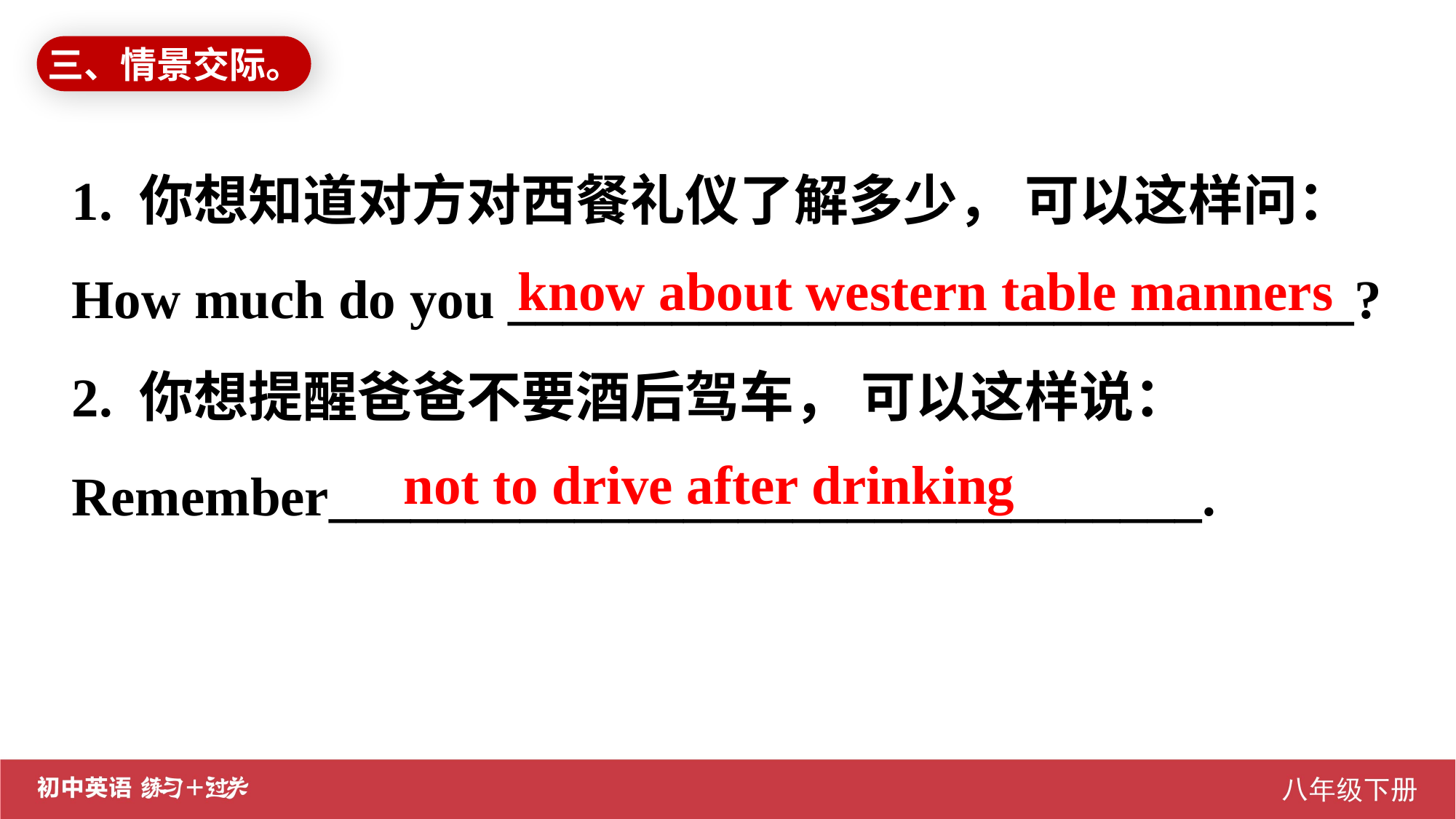

三、情景交际。
1. 你想知道对方对西餐礼仪了解多少， 可以这样问：
How much do you _______________________________?
2. 你想提醒爸爸不要酒后驾车， 可以这样说：
Remember________________________________.
know about western table manners
not to drive after drinking